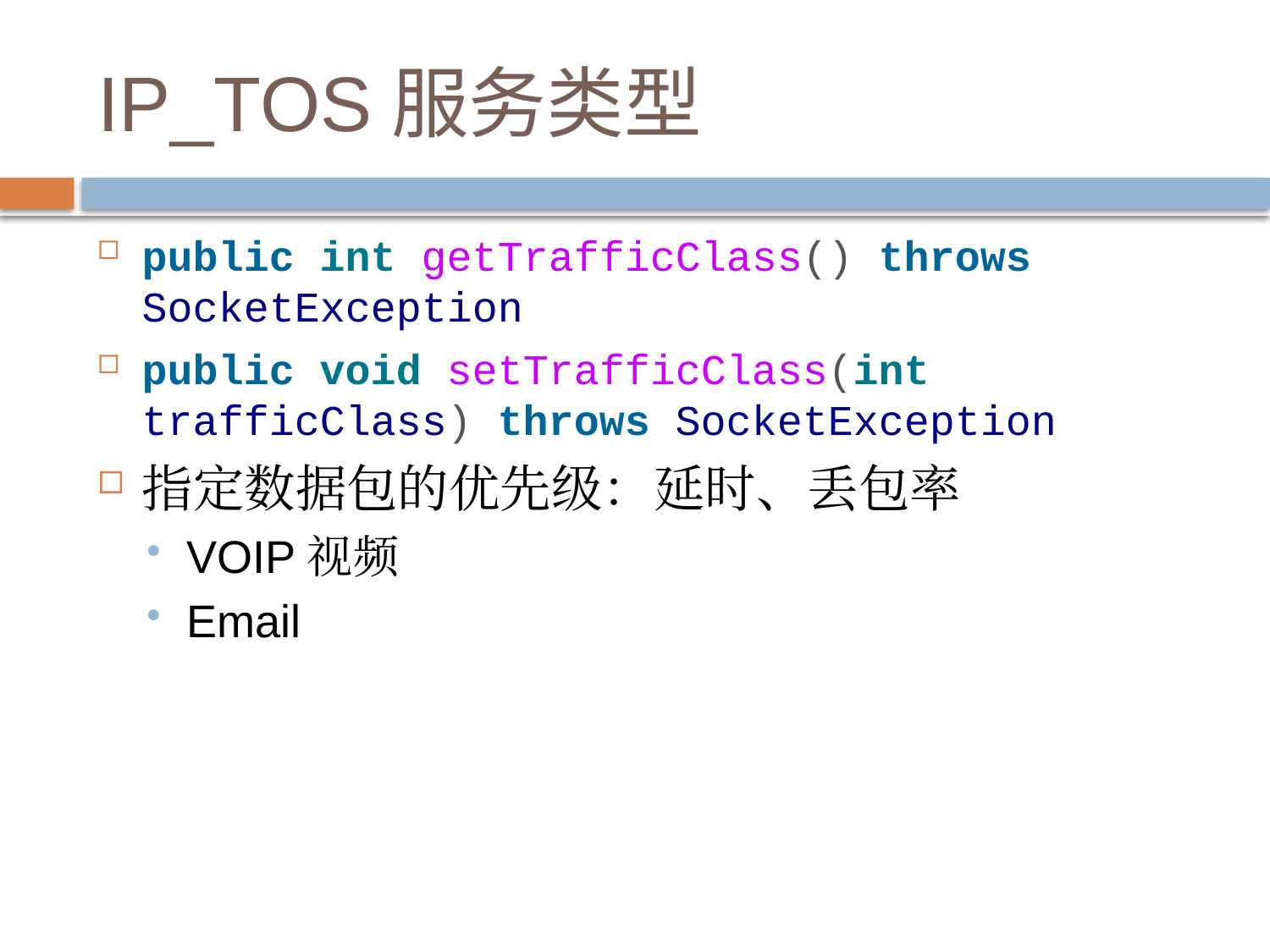

# IP_TOS服务类型
public int getTrafficClass() throws SocketException
public void setTrafficClass(int trafficClass) throws SocketException
指定数据包的优先级：延时、丢包率
VOIP视频
Email